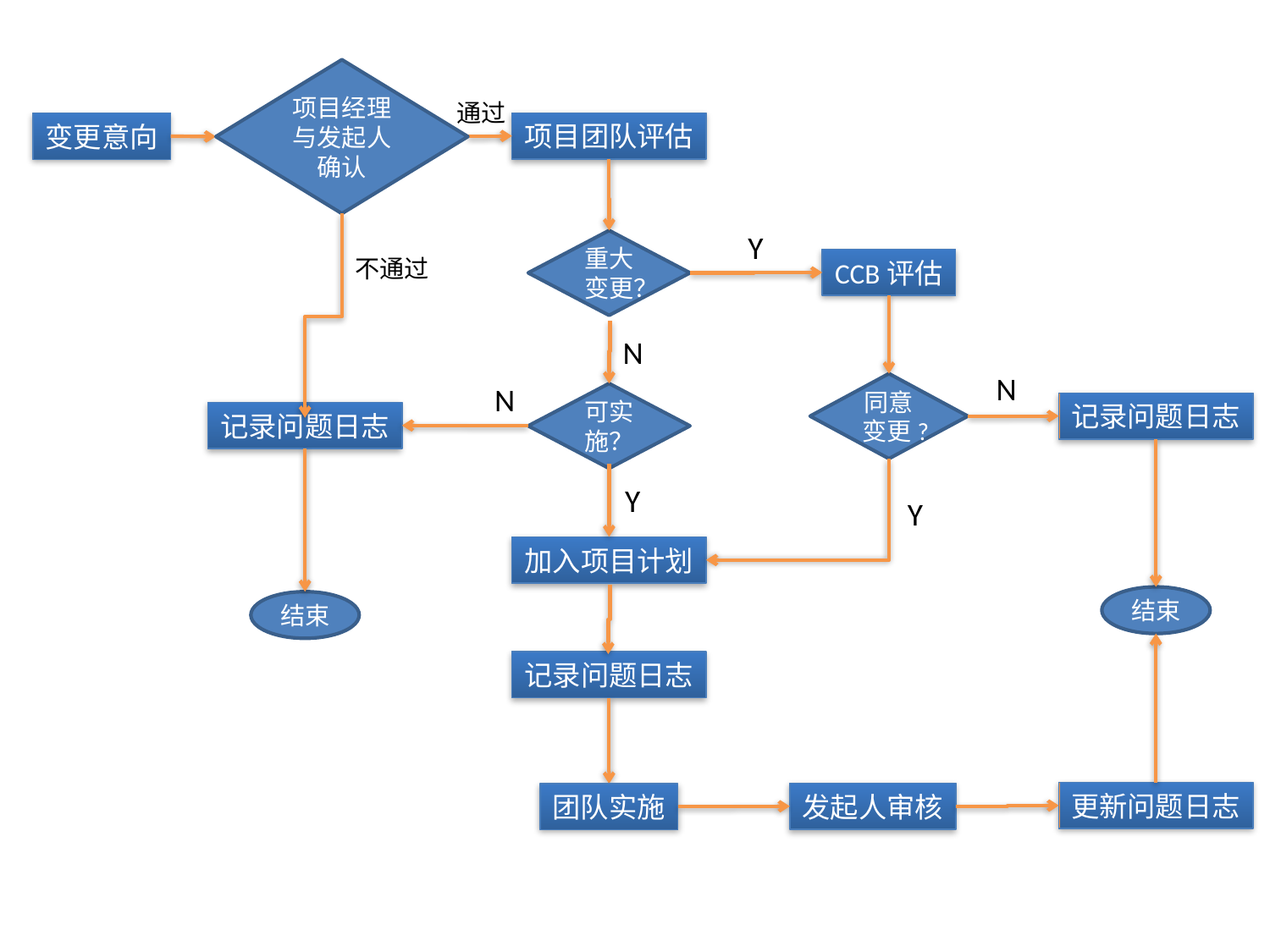

项目经理与发起人确认
通过
项目团队评估
变更意向
Y
重大变更？
不通过
CCB评估
N
N
N
同意变更?
可实施？
记录问题日志
记录问题日志
Y
Y
加入项目计划
结束
结束
记录问题日志
更新问题日志
发起人审核
团队实施